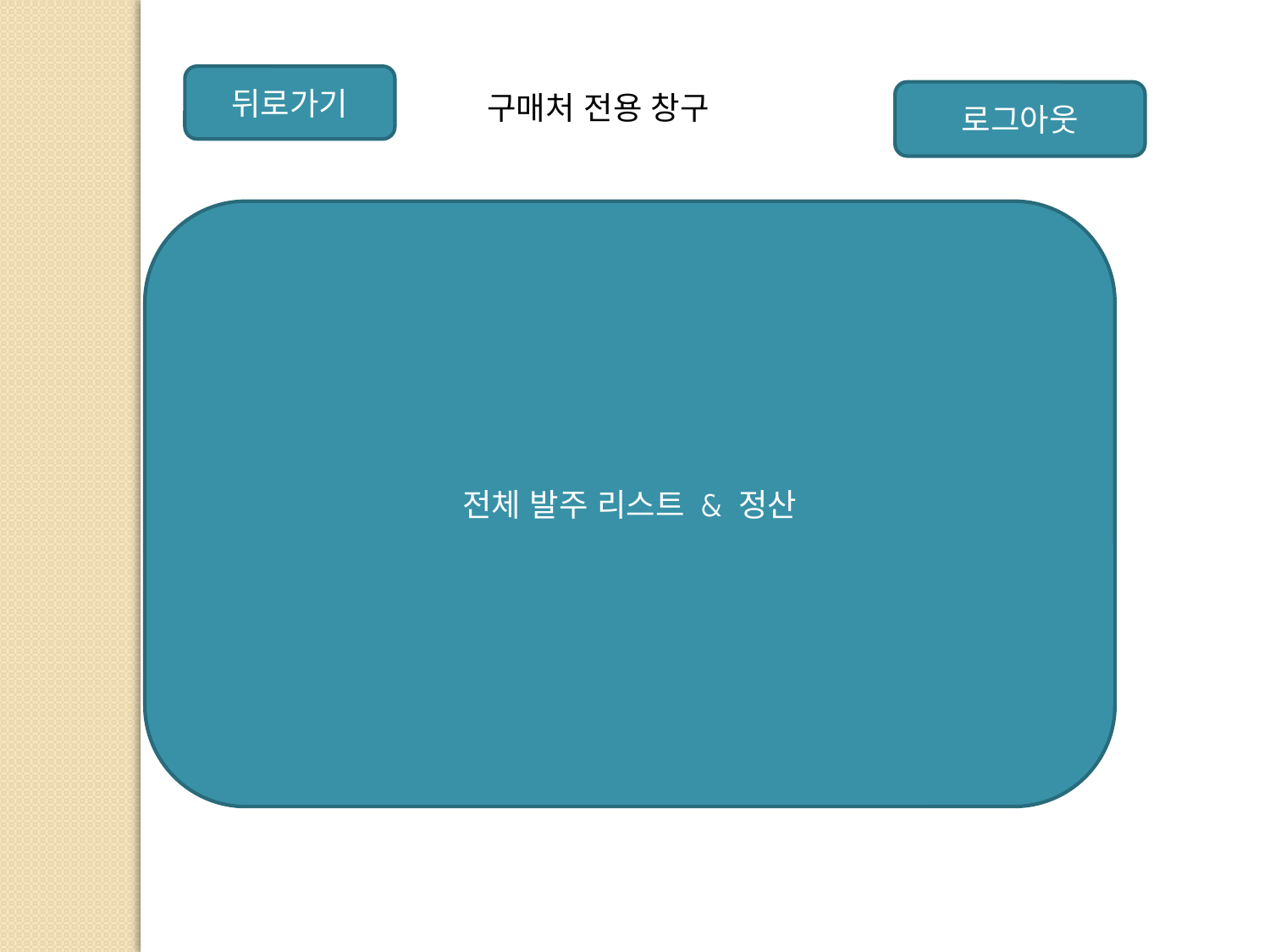

뒤로가기
구매처 전용 창구
로그아웃
전체 발주 리스트 & 정산